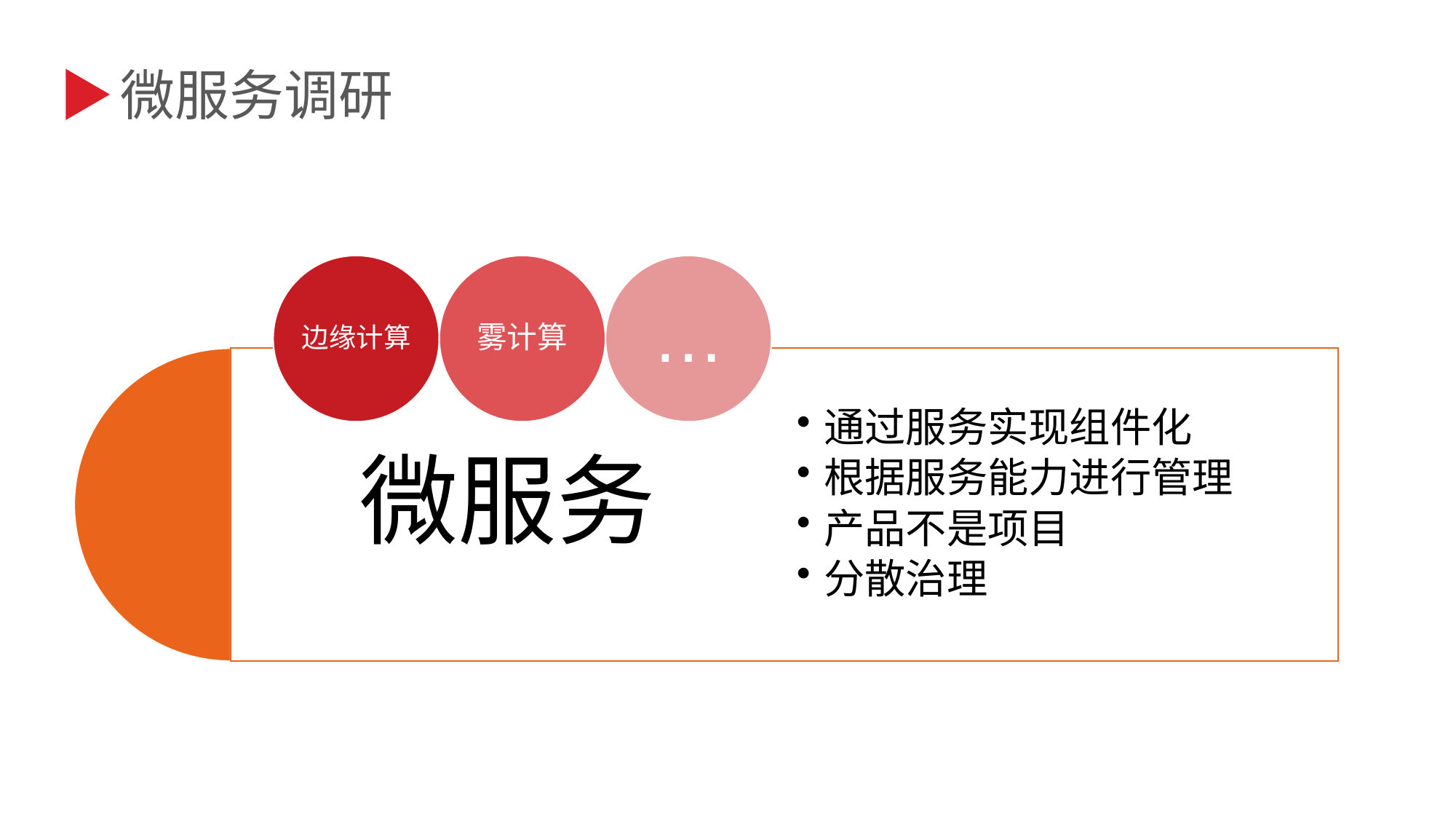

微服务调研

边缘计算
雾计算
…
微服务
通过服务实现组件化
根据服务能力进行管理
产品不是项目
分散治理
Z
Z
Z